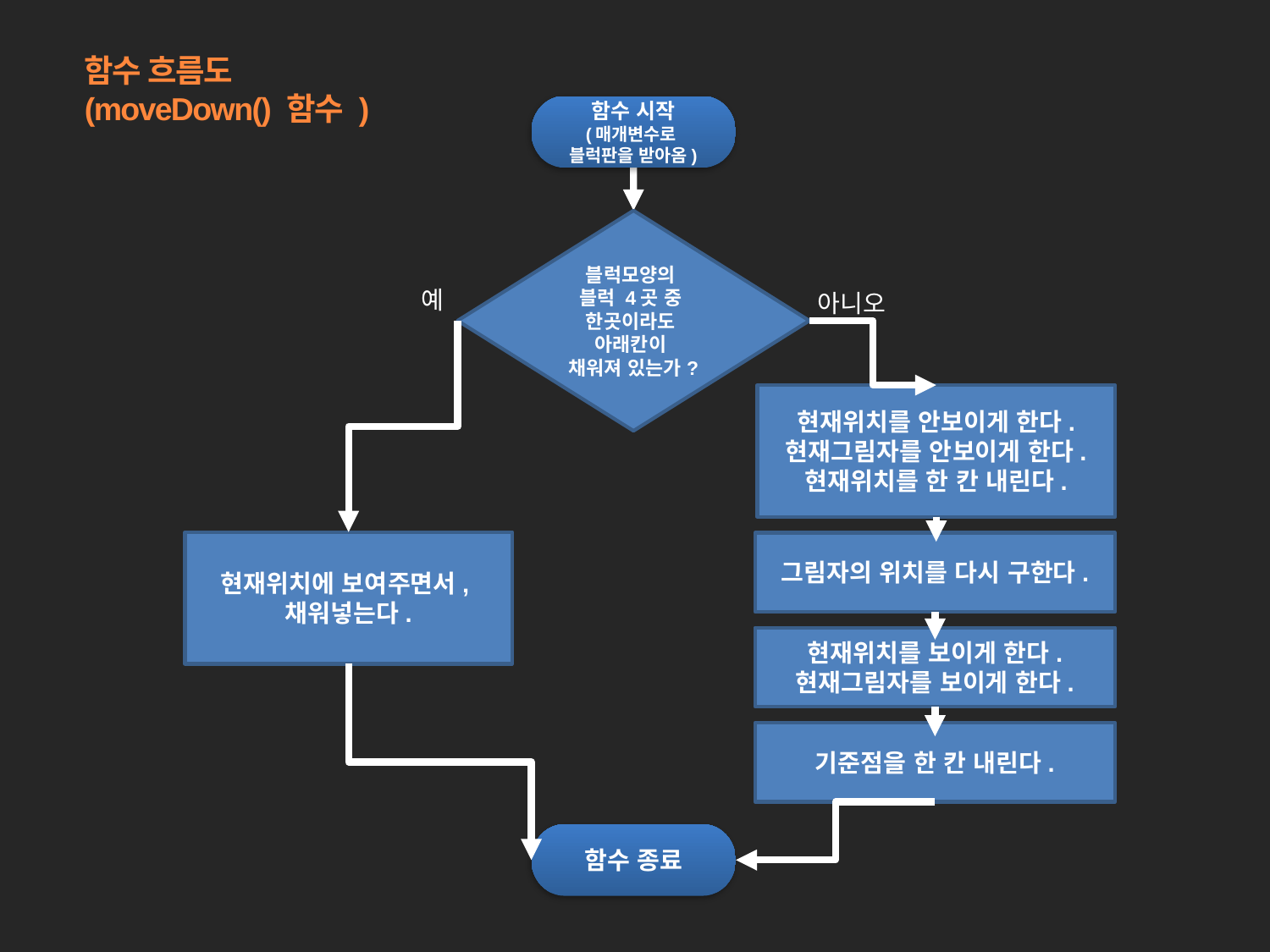

함수 흐름도
(moveDown() 함수 )
함수 시작
(매개변수로
블럭판을 받아옴)
블럭모양의
블럭 4곳 중
한곳이라도
아래칸이
채워져 있는가?
예
아니오
현재위치를 안보이게 한다.
현재그림자를 안보이게 한다.
현재위치를 한 칸 내린다.
현재위치에 보여주면서,
채워넣는다.
그림자의 위치를 다시 구한다.
현재위치를 보이게 한다.
현재그림자를 보이게 한다.
기준점을 한 칸 내린다.
함수 종료